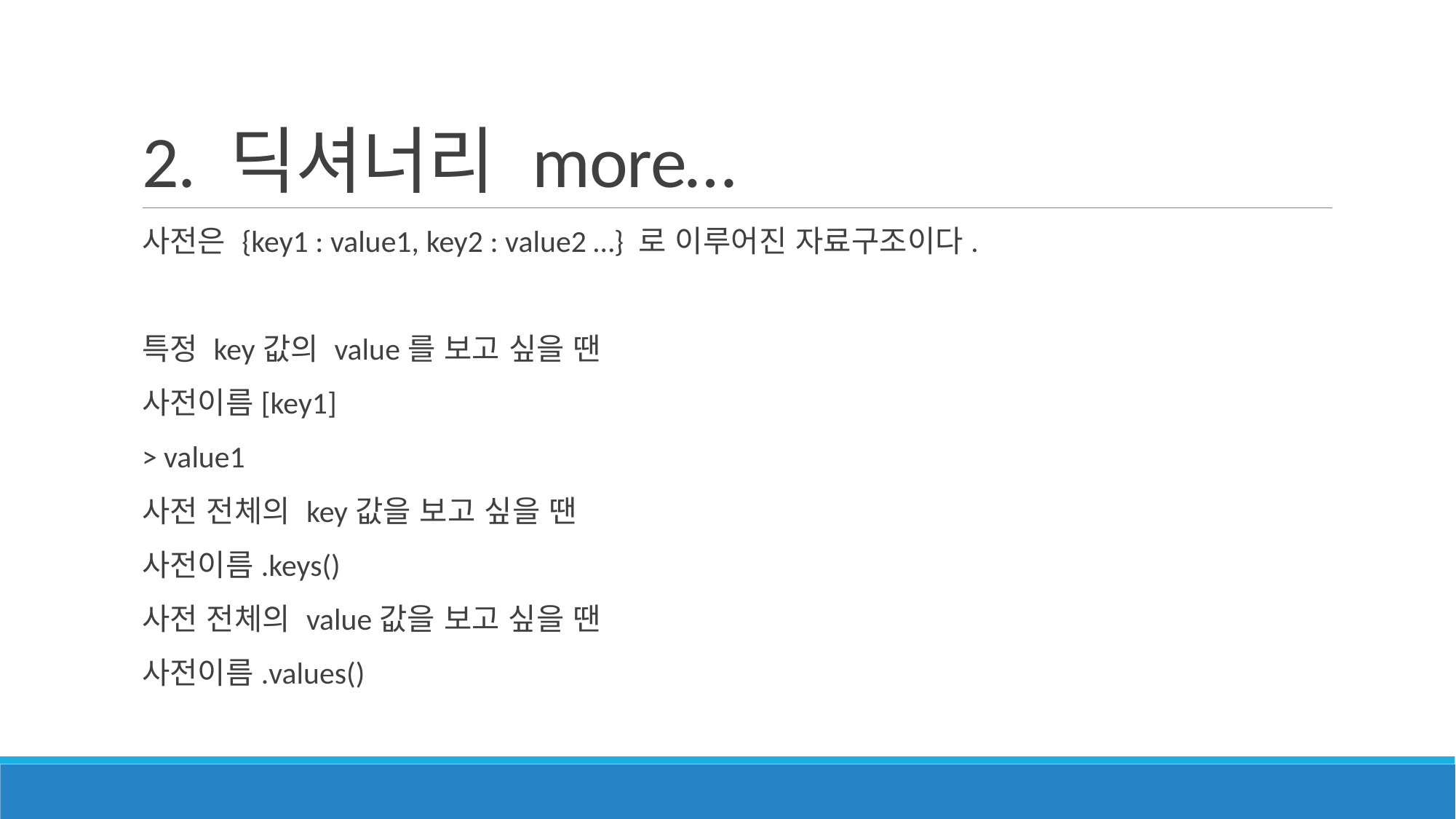

# 2. 딕셔너리 more…
사전은 {key1 : value1, key2 : value2 …} 로 이루어진 자료구조이다.

특정 key값의 value를 보고 싶을 땐
사전이름[key1]
> value1
사전 전체의 key값을 보고 싶을 땐
사전이름.keys()
사전 전체의 value값을 보고 싶을 땐
사전이름.values()